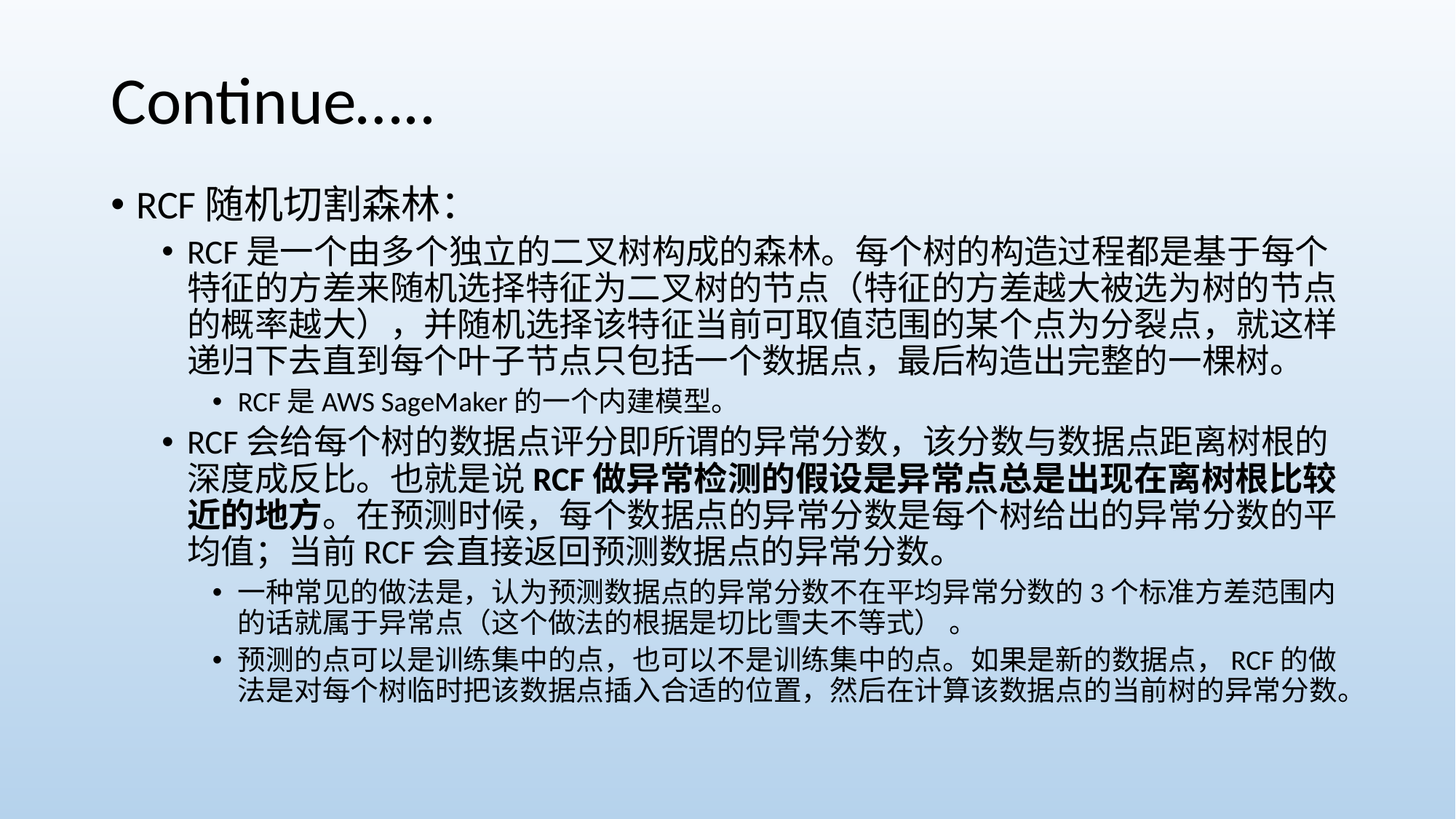

# Continue…..
RCF随机切割森林：
RCF是一个由多个独立的二叉树构成的森林。每个树的构造过程都是基于每个特征的方差来随机选择特征为二叉树的节点（特征的方差越大被选为树的节点的概率越大），并随机选择该特征当前可取值范围的某个点为分裂点，就这样递归下去直到每个叶子节点只包括一个数据点，最后构造出完整的一棵树。
RCF是AWS SageMaker的一个内建模型。
RCF会给每个树的数据点评分即所谓的异常分数，该分数与数据点距离树根的深度成反比。也就是说RCF做异常检测的假设是异常点总是出现在离树根比较近的地方。在预测时候，每个数据点的异常分数是每个树给出的异常分数的平均值；当前RCF会直接返回预测数据点的异常分数。
一种常见的做法是，认为预测数据点的异常分数不在平均异常分数的3个标准方差范围内的话就属于异常点（这个做法的根据是切比雪夫不等式） 。
预测的点可以是训练集中的点，也可以不是训练集中的点。如果是新的数据点，RCF的做法是对每个树临时把该数据点插入合适的位置，然后在计算该数据点的当前树的异常分数。